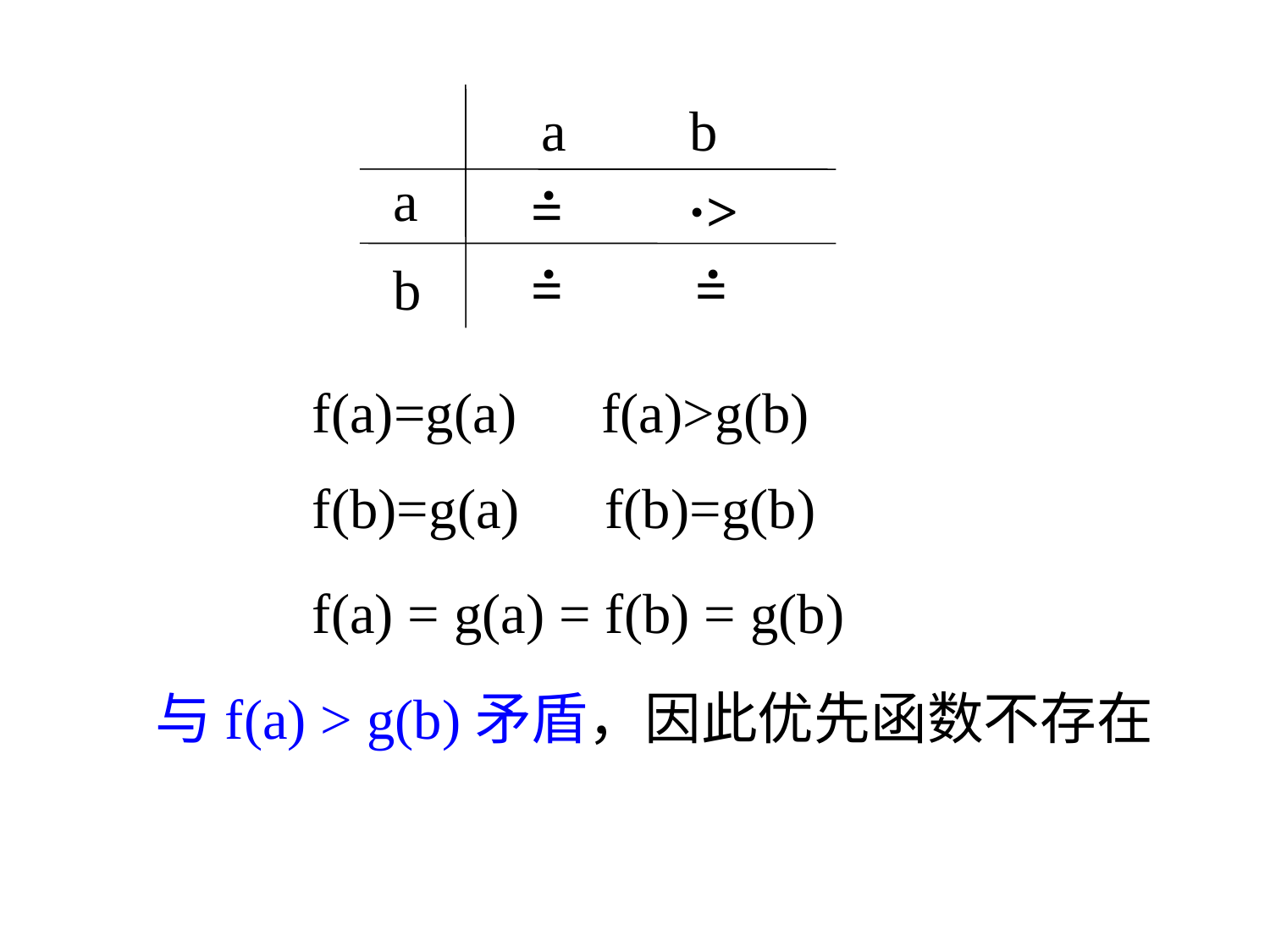

a
b
·
=
a

·>
·
=
·
=

b
 f(a)=g(a)      f(a)>g(b)
 f(b)=g(a)      f(b)=g(b)
 f(a) = g(a) = f(b) = g(b)
 与f(a) > g(b)矛盾，因此优先函数不存在